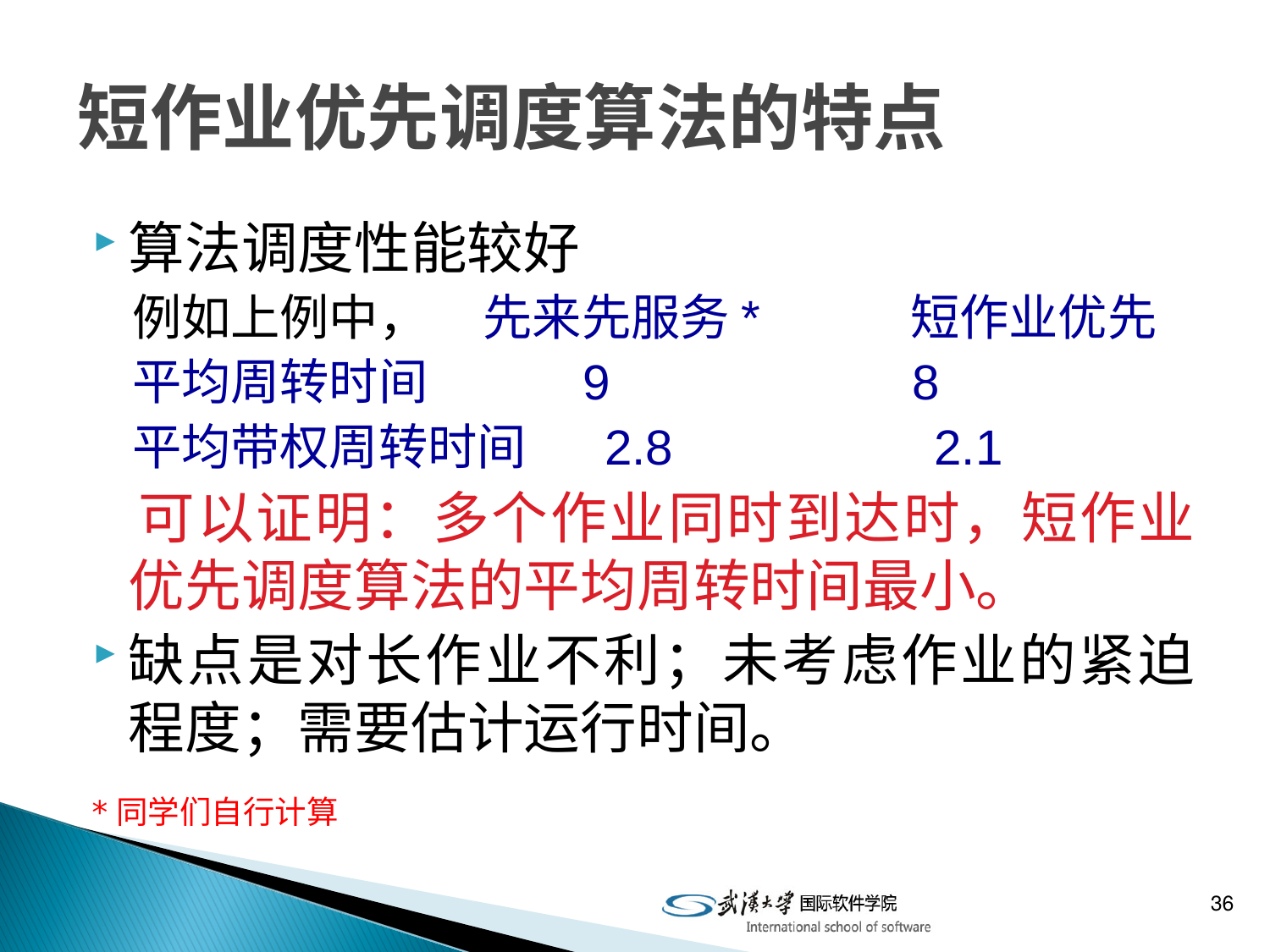

# 短作业优先调度算法的特点
算法调度性能较好
例如上例中，     先来先服务*          短作业优先
平均周转时间             9                      8
平均带权周转时间      2.8                   2.1
  可以证明：多个作业同时到达时，短作业优先调度算法的平均周转时间最小。
缺点是对长作业不利；未考虑作业的紧迫程度；需要估计运行时间。
*同学们自行计算